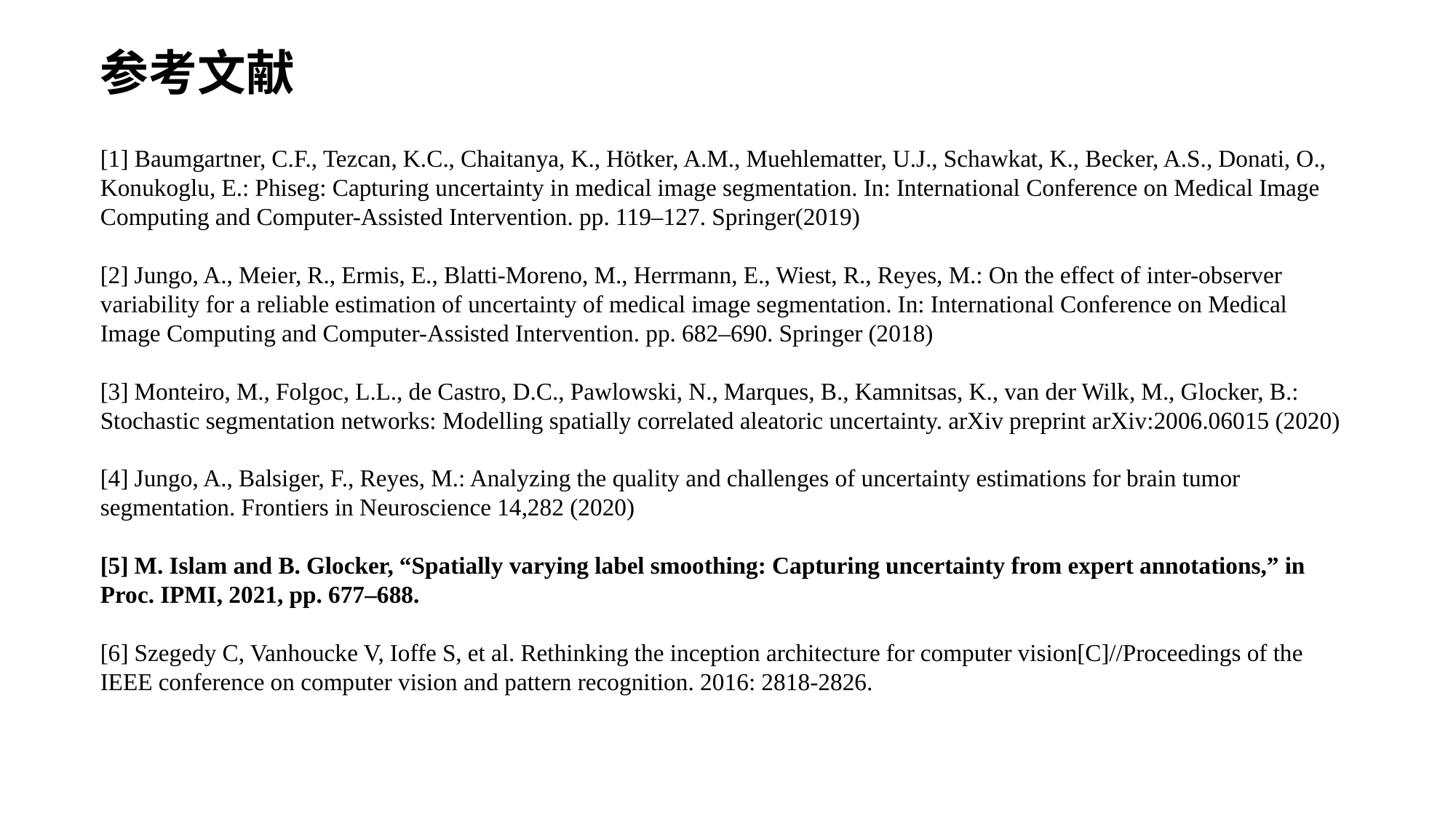

参考文献
[1] Baumgartner, C.F., Tezcan, K.C., Chaitanya, K., Hötker, A.M., Muehlematter, U.J., Schawkat, K., Becker, A.S., Donati, O., Konukoglu, E.: Phiseg: Capturing uncertainty in medical image segmentation. In: International Conference on Medical Image Computing and Computer-Assisted Intervention. pp. 119–127. Springer(2019)

[2] Jungo, A., Meier, R., Ermis, E., Blatti-Moreno, M., Herrmann, E., Wiest, R., Reyes, M.: On the effect of inter-observer variability for a reliable estimation of uncertainty of medical image segmentation. In: International Conference on Medical Image Computing and Computer-Assisted Intervention. pp. 682–690. Springer (2018)

[3] Monteiro, M., Folgoc, L.L., de Castro, D.C., Pawlowski, N., Marques, B., Kamnitsas, K., van der Wilk, M., Glocker, B.: Stochastic segmentation networks: Modelling spatially correlated aleatoric uncertainty. arXiv preprint arXiv:2006.06015 (2020)

[4] Jungo, A., Balsiger, F., Reyes, M.: Analyzing the quality and challenges of uncertainty estimations for brain tumor segmentation. Frontiers in Neuroscience 14,282 (2020)

[5] M. Islam and B. Glocker, “Spatially varying label smoothing: Capturing uncertainty from expert annotations,” in Proc. IPMI, 2021, pp. 677–688.

[6] Szegedy C, Vanhoucke V, Ioffe S, et al. Rethinking the inception architecture for computer vision[C]//Proceedings of the IEEE conference on computer vision and pattern recognition. 2016: 2818-2826.